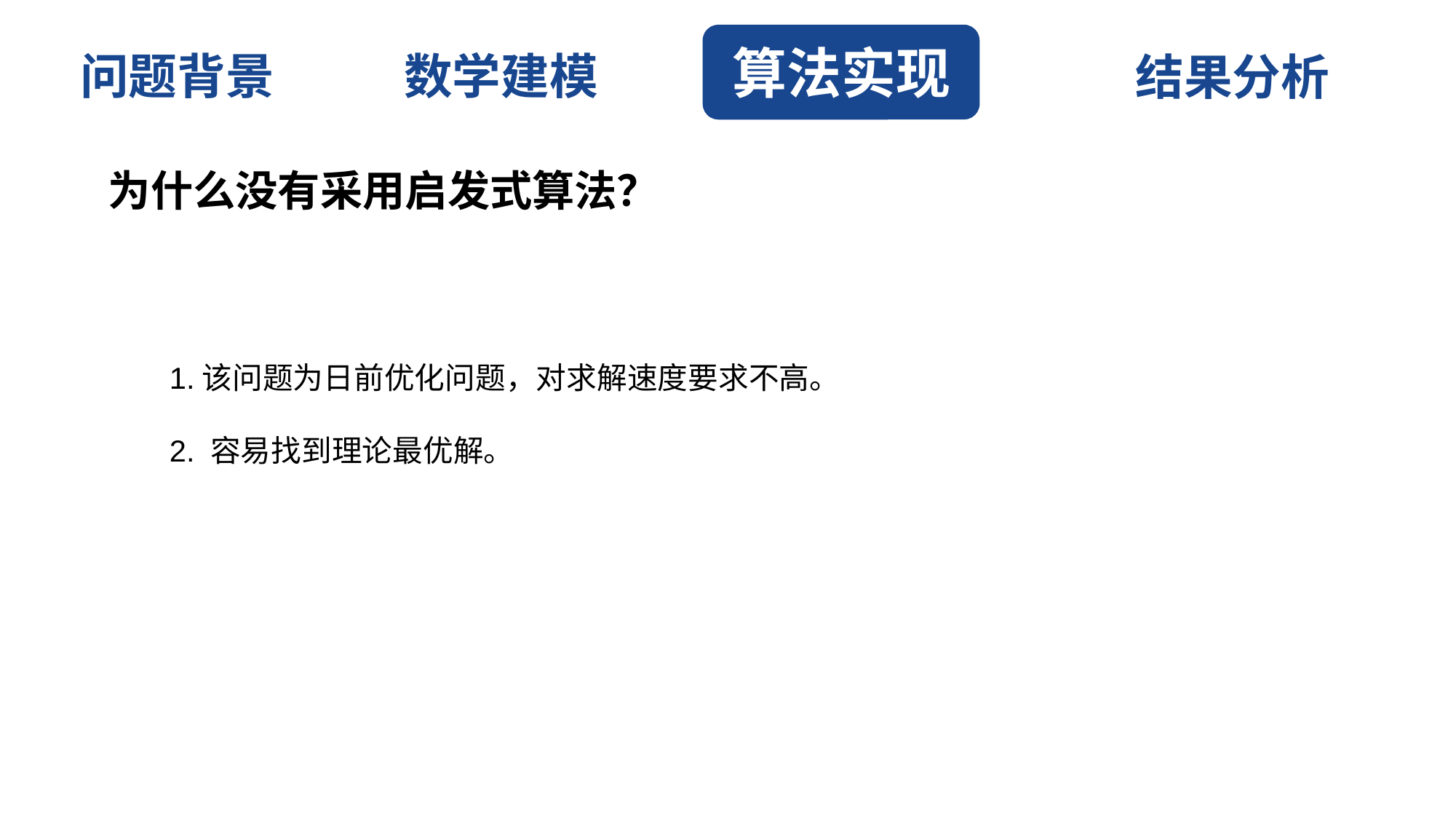

算法实现
数学建模
问题背景
结果分析
为什么没有采用启发式算法？
1.该问题为日前优化问题，对求解速度要求不高。
2. 容易找到理论最优解。